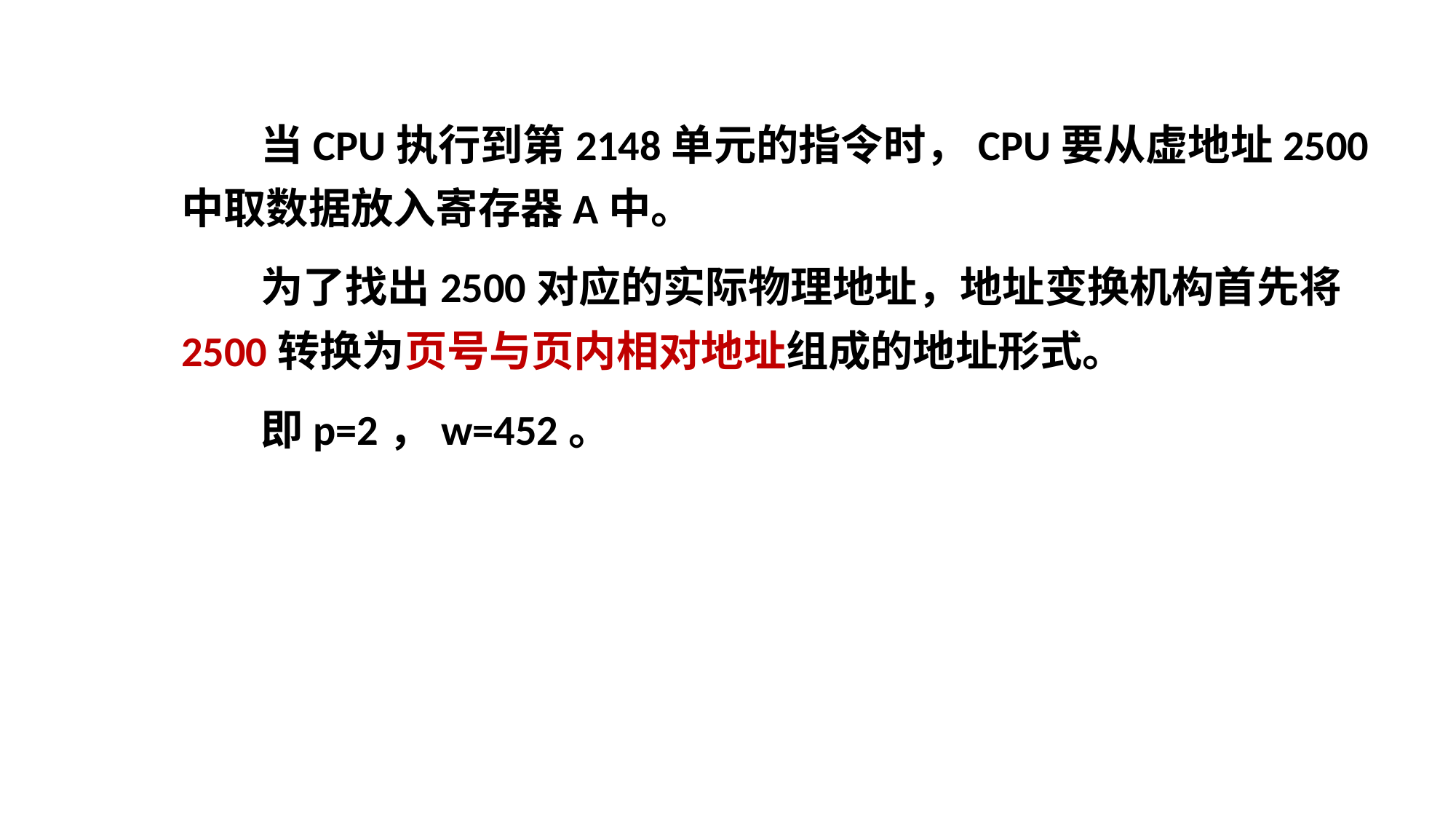

当CPU执行到第2148单元的指令时，CPU要从虚地址2500中取数据放入寄存器A中。
          为了找出2500对应的实际物理地址，地址变换机构首先将2500转换为页号与页内相对地址组成的地址形式。
          即p=2，w=452。